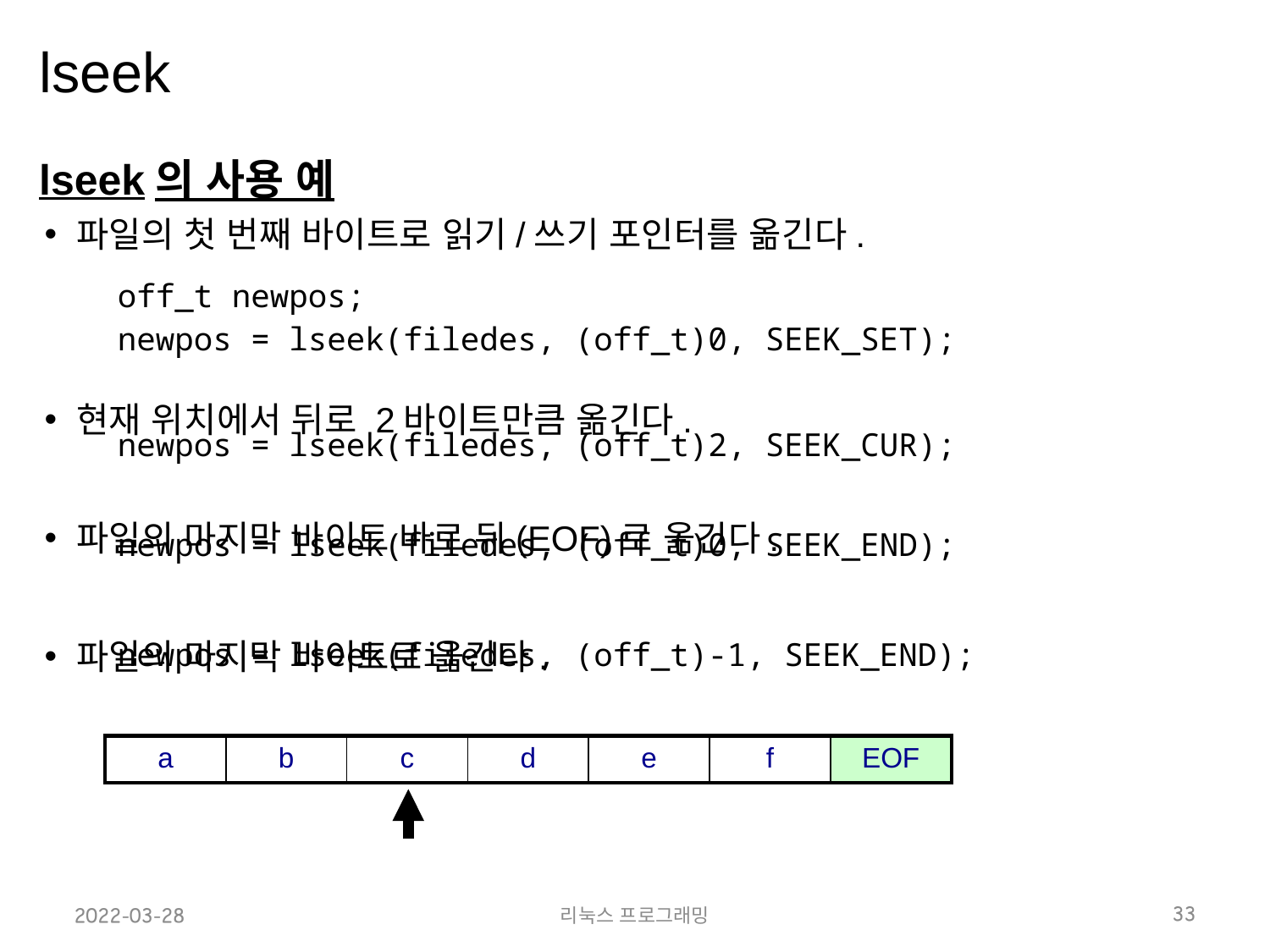

# lseek
lseek의 사용 예
파일의 첫 번째 바이트로 읽기/쓰기 포인터를 옮긴다.

현재 위치에서 뒤로 2바이트만큼 옮긴다.

파일의 마지막 바이트 바로 뒤(EOF)로 옮긴다.

파일의 마지막 바이트로 옮긴다.

| off\_t newpos; newpos = lseek(filedes, (off\_t)0, SEEK\_SET); |
| --- |
| newpos = lseek(filedes, (off\_t)2, SEEK\_CUR); |
| --- |
| newpos = lseek(filedes, (off\_t)0, SEEK\_END); |
| --- |
| newpos = lseek(filedes, (off\_t)-1, SEEK\_END); |
| --- |
| a | b | c | d | e | f | EOF |
| --- | --- | --- | --- | --- | --- | --- |

2022-03-28
리눅스 프로그래밍
33